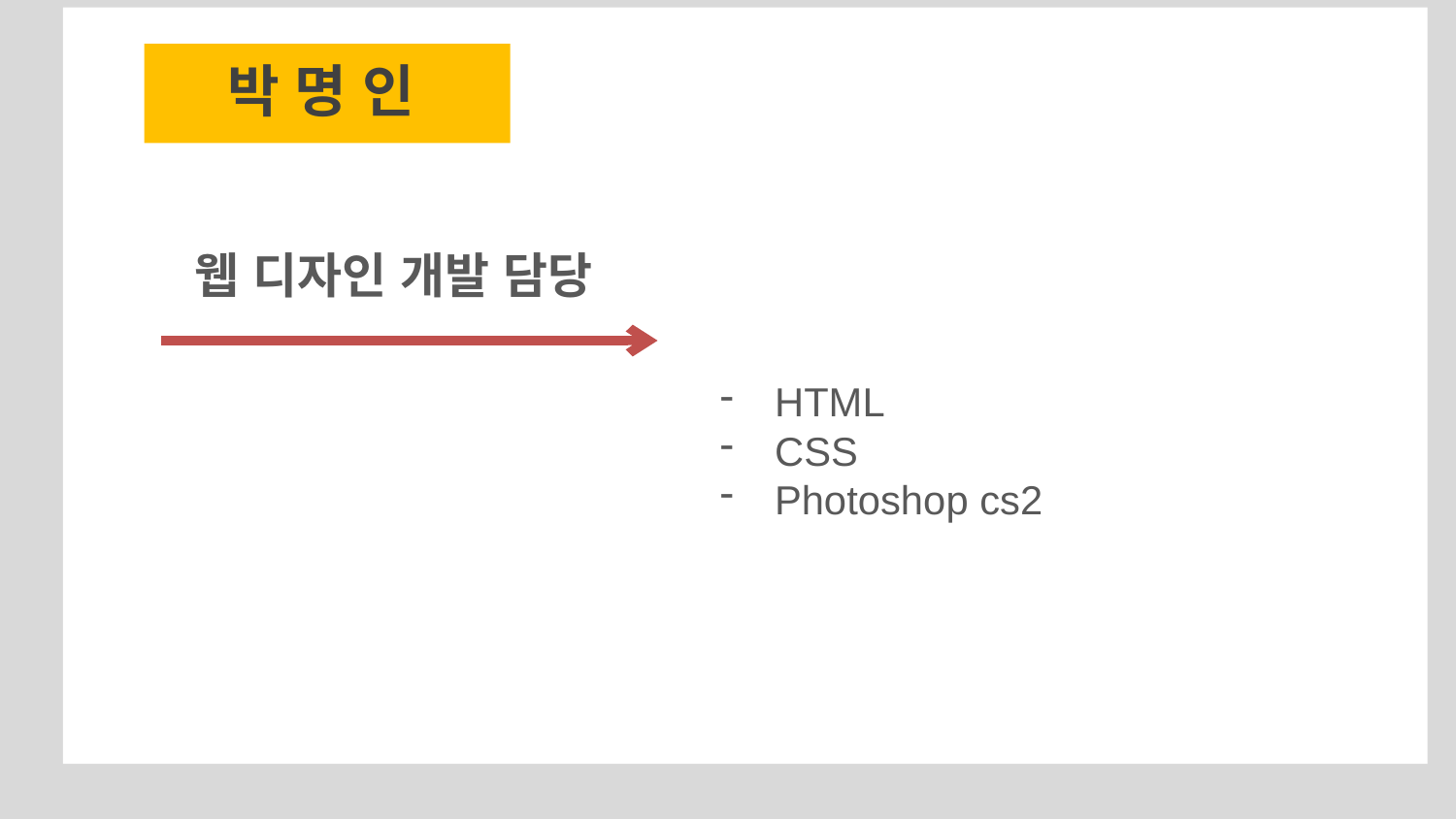

박 명 인
  웹 디자인 개발 담당

HTML
CSS
Photoshop cs2